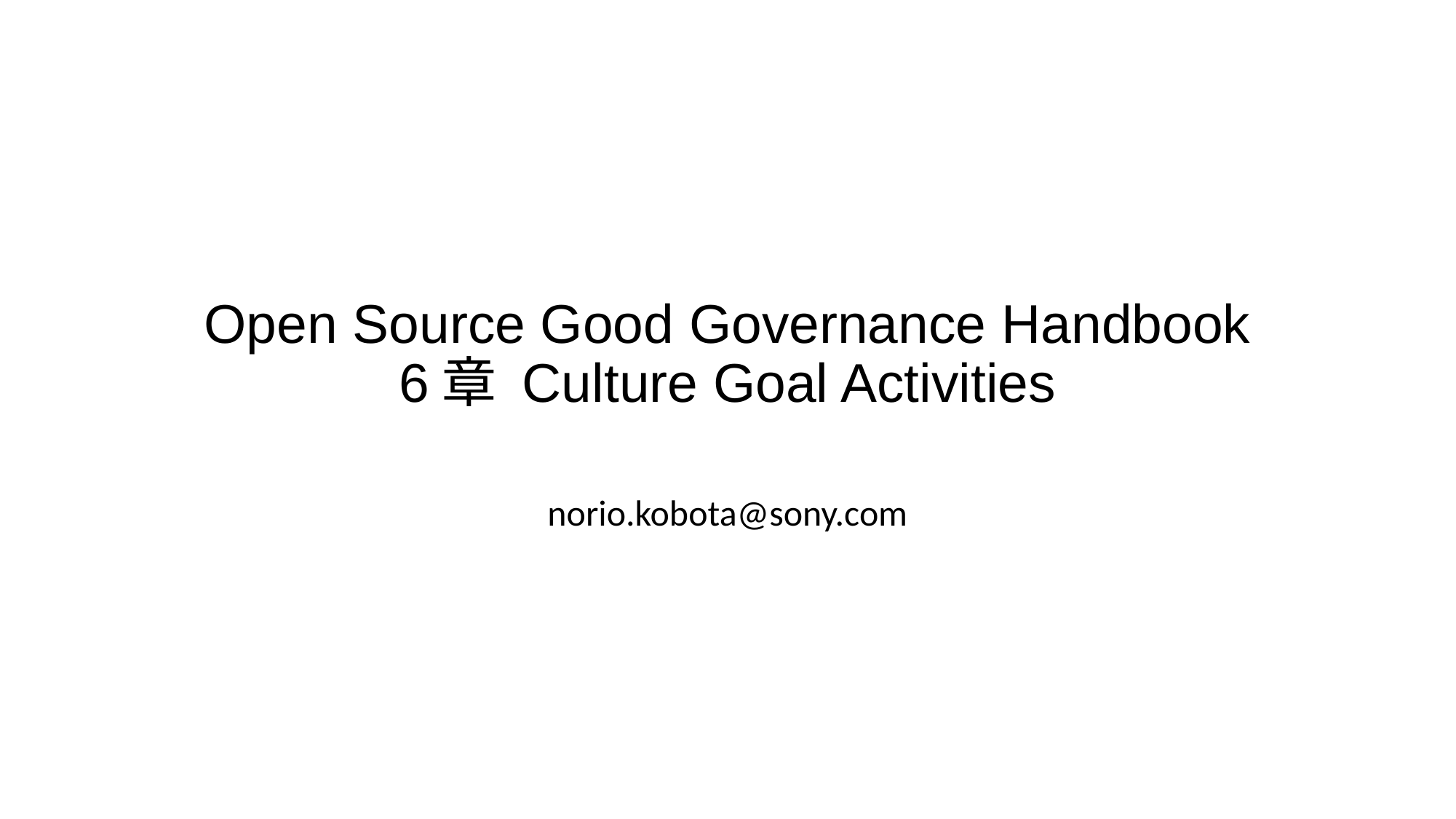

# Open Source Good Governance Handbook 6章 Culture Goal Activities

norio.kobota@sony.com